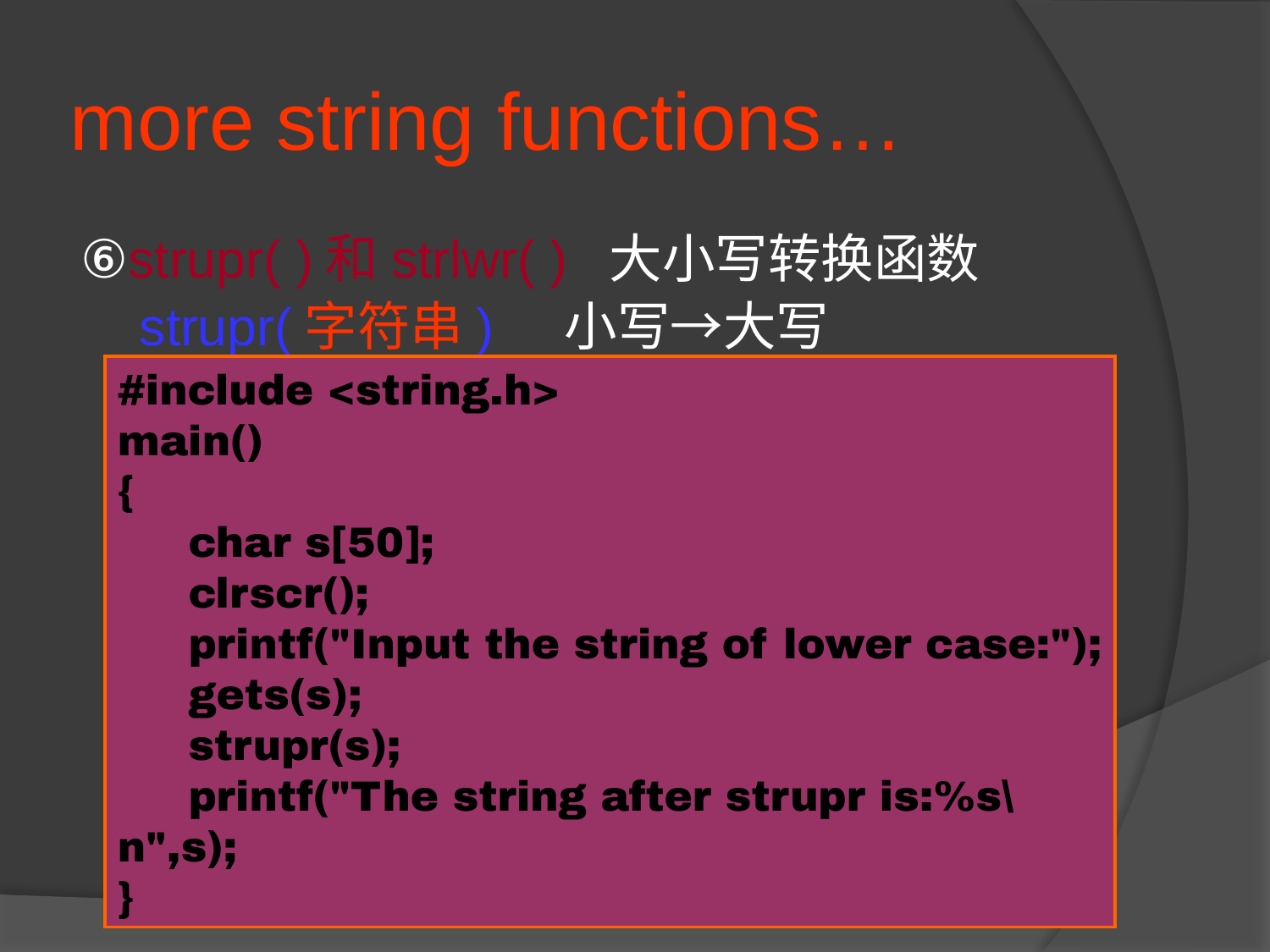

# more string functions…
⑥strupr( )和strlwr( )  大小写转换函数
    strupr(字符串)    小写→大写
    strlwr(字符串)    大写→小写
#include <string.h>
main()
{
     char s[50];
     clrscr();
     printf("Input the string of lower case:");
     gets(s);
     strupr(s);
     printf("The string after strupr is:%s\n",s);
}